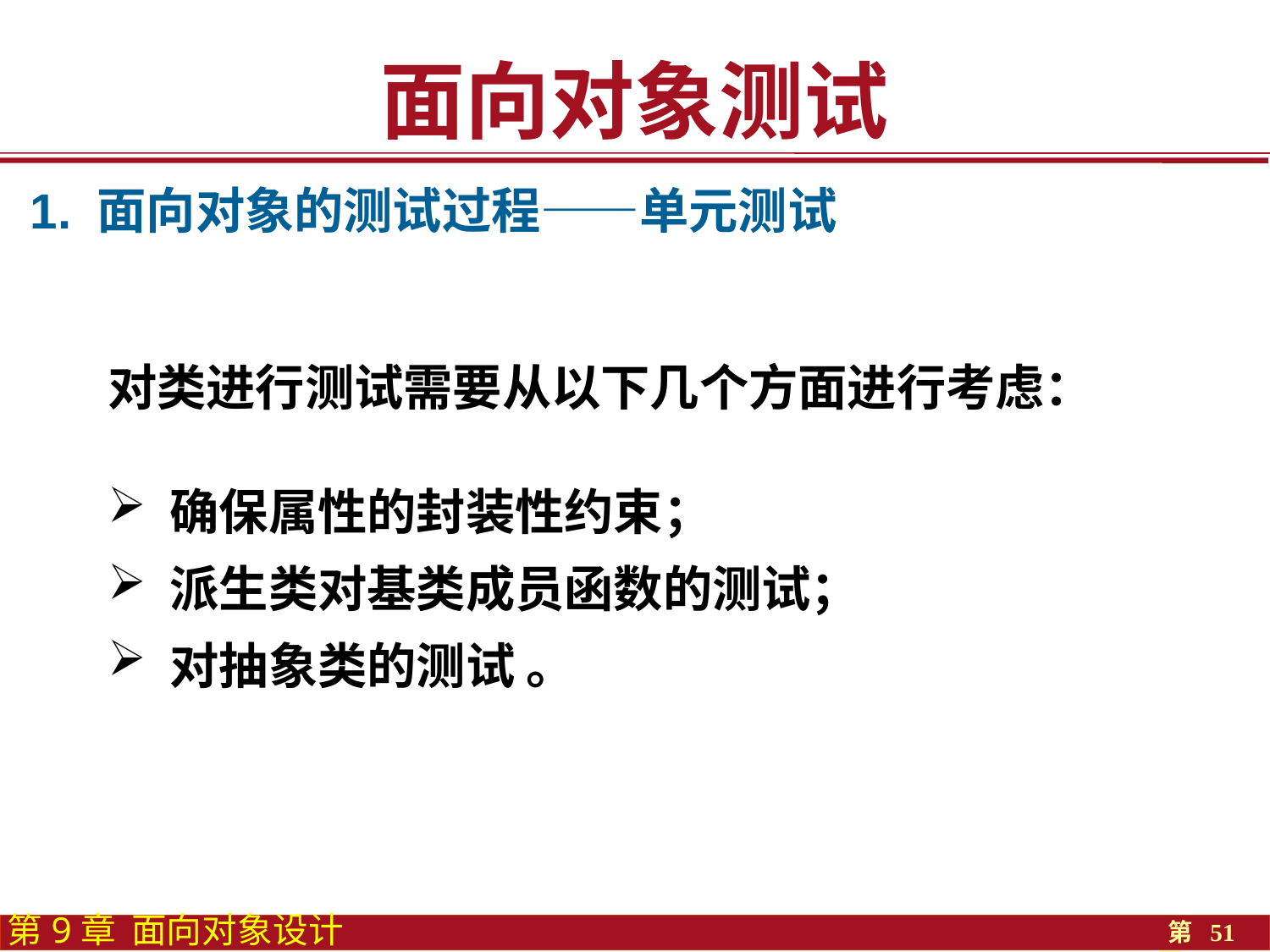

面向对象测试
1. 面向对象的测试过程——单元测试
对类进行测试需要从以下几个方面进行考虑：
 确保属性的封装性约束；
 派生类对基类成员函数的测试；
 对抽象类的测试 。